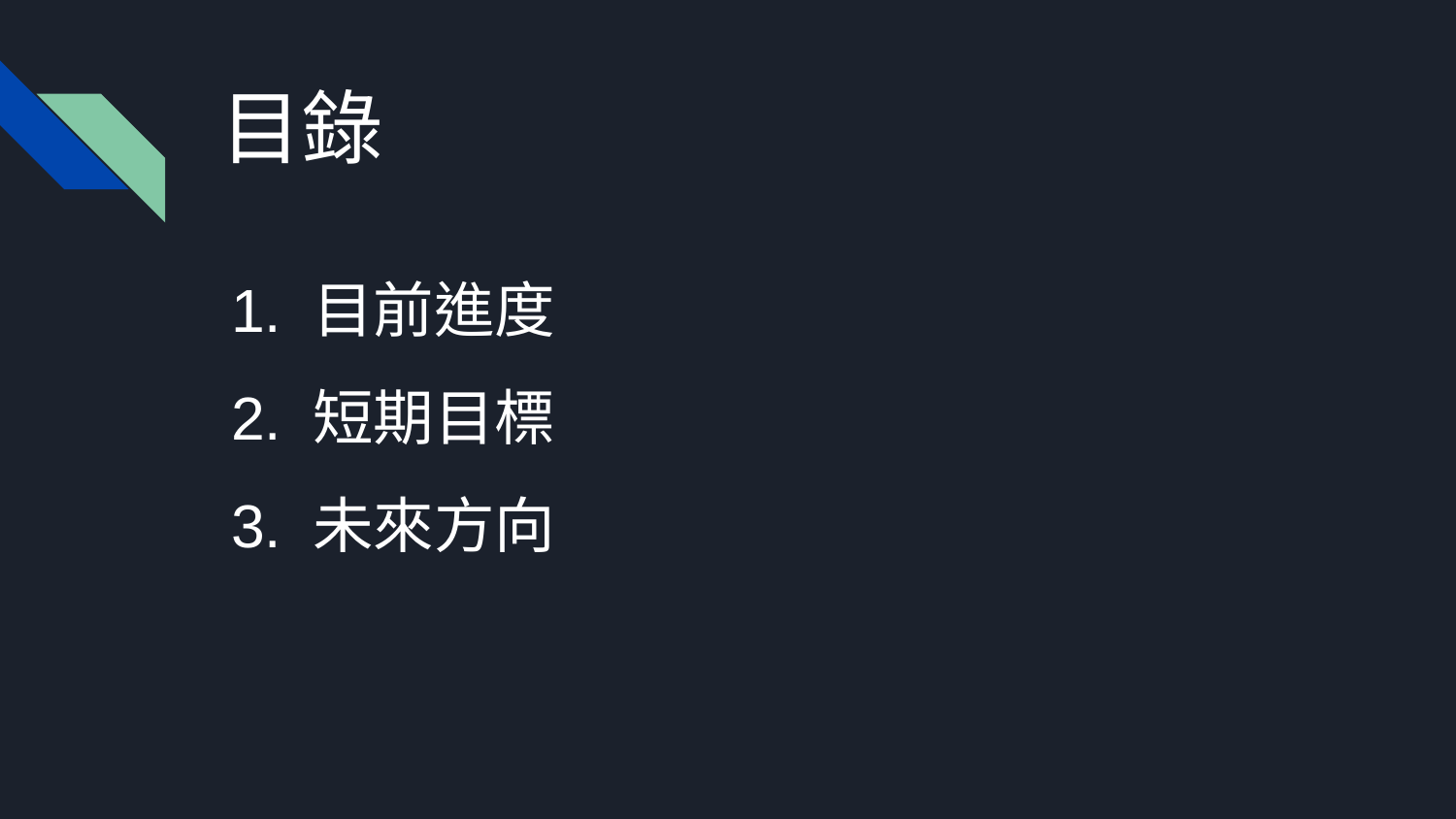

# 目錄
1. 目前進度
2. 短期目標
3. 未來方向